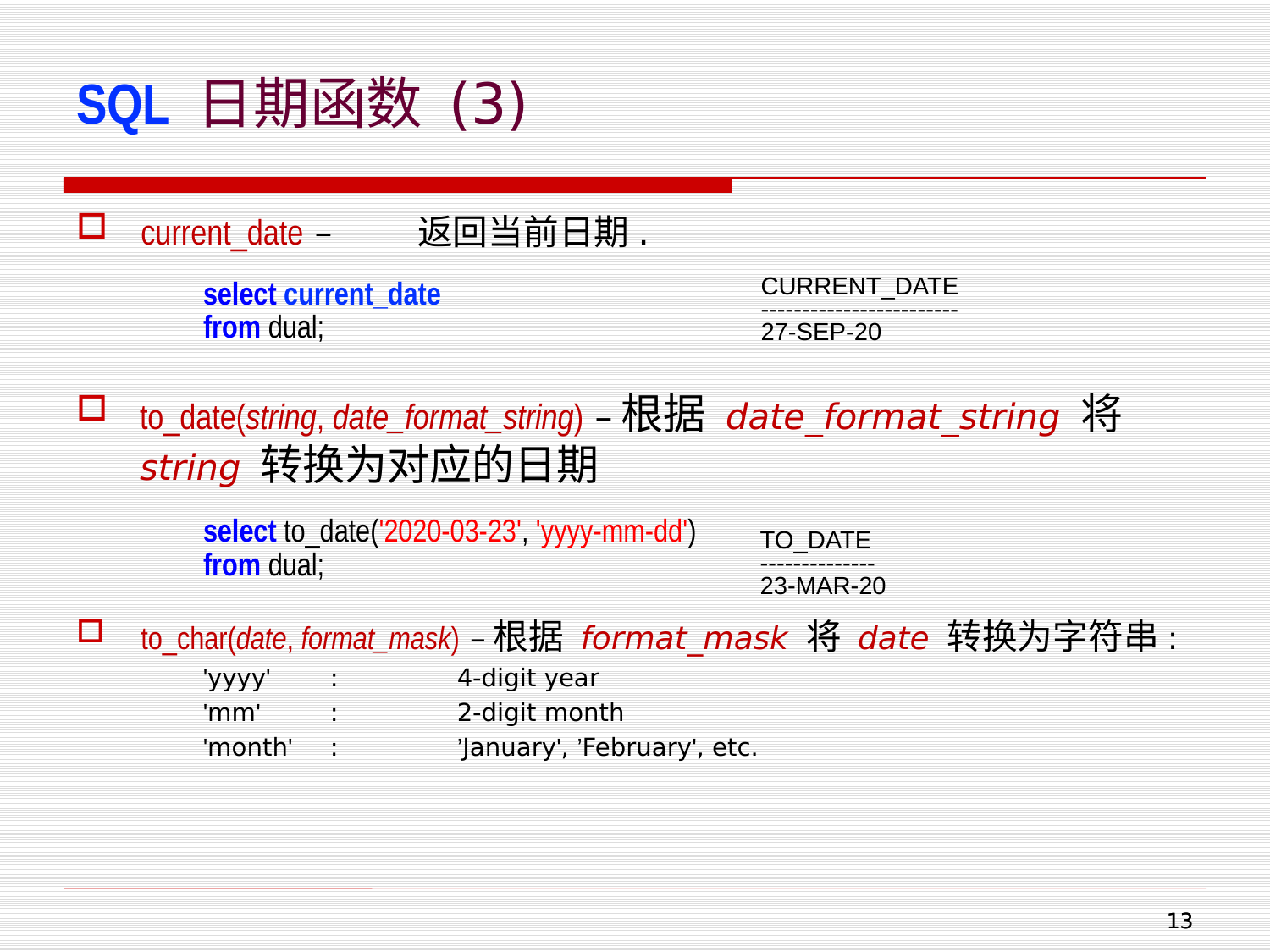

# SQL 日期函数 (3)
current_date –	返回当前日期.
select current_date
from dual;
to_date(string, date_format_string) –根据 date_format_string 将 string 转换为对应的日期
select to_date('2020-03-23', 'yyyy-mm-dd')
from dual;
to_char(date, format_mask) –根据 format_mask 将 date 转换为字符串:
'yyyy'	:	4-digit year
'mm'	:	2-digit month
'month'	:	’January', ’February', etc.
CURRENT_DATE
------------------------
27-SEP-20
TO_DATE
--------------
23-MAR-20
13
13